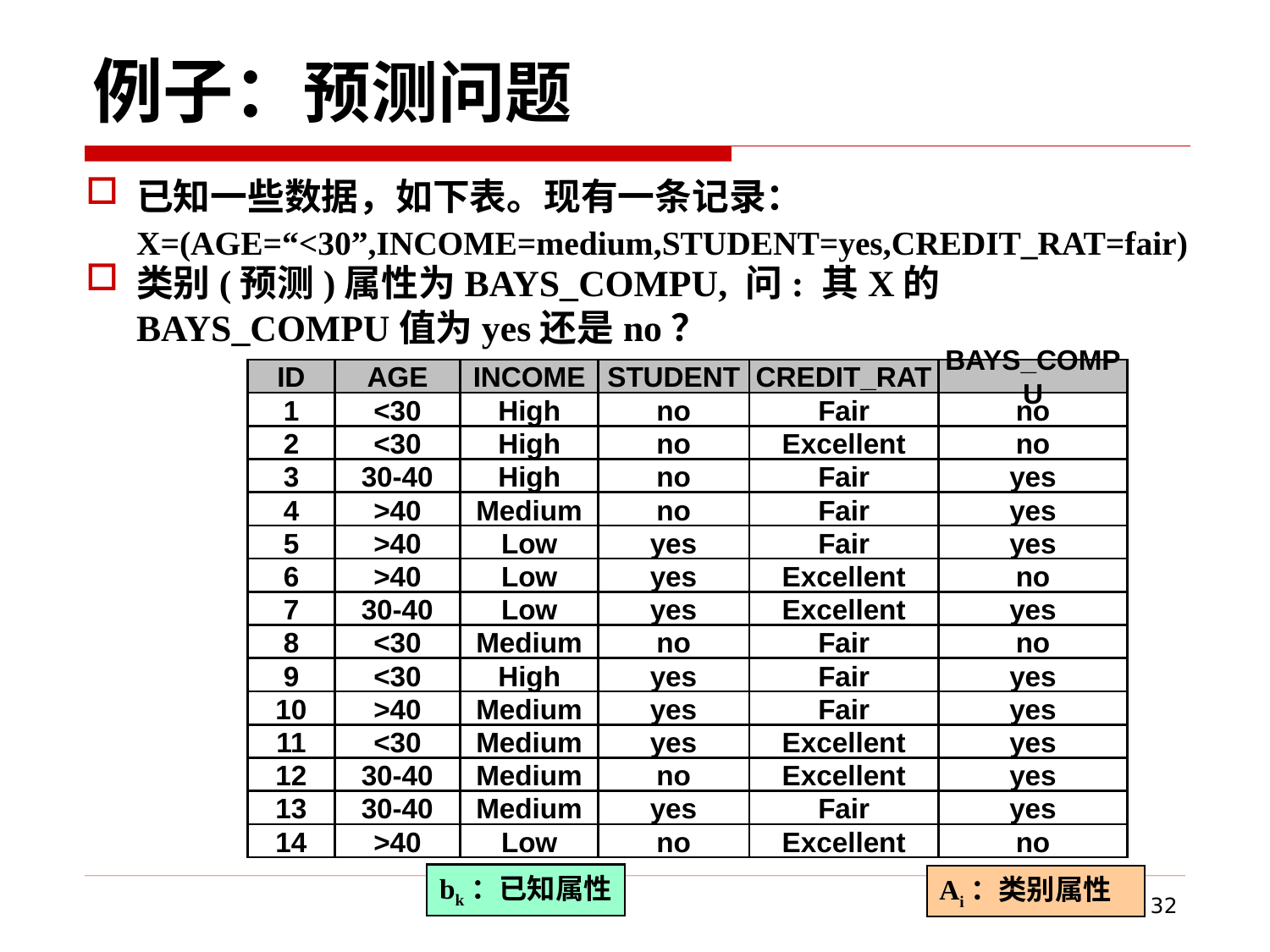

# 例子：预测问题
已知一些数据，如下表。现有一条记录：X=(AGE=“<30”,INCOME=medium,STUDENT=yes,CREDIT_RAT=fair)
类别(预测)属性为BAYS_COMPU, 问: 其X的BAYS_COMPU值为yes还是no？

ID

AGE

INCOME

STUDENT

CREDIT_RAT

BAYS_COMPU

1

<30

High

no

Fair

no

2

<30

High

no

Excellent

no

3

30-40

High

no

Fair

yes

4

>40

Medium

no

Fair

yes

5

>40

Low

yes

Fair

yes

6

>40

Low

yes

Excellent

no

7

30-40

Low

yes

Excellent

yes

8

<30

Medium

no

Fair

no

9

<30

High

yes

Fair

yes

10

>40

Medium

yes

Fair

yes

11

<30

Medium

yes

Excellent

yes

12

30-40

Medium

no

Excellent

yes

13

30-40

Medium

yes

Fair

yes

14

>40

Low

no

Excellent

no

bk：已知属性
Ai：类别属性
32